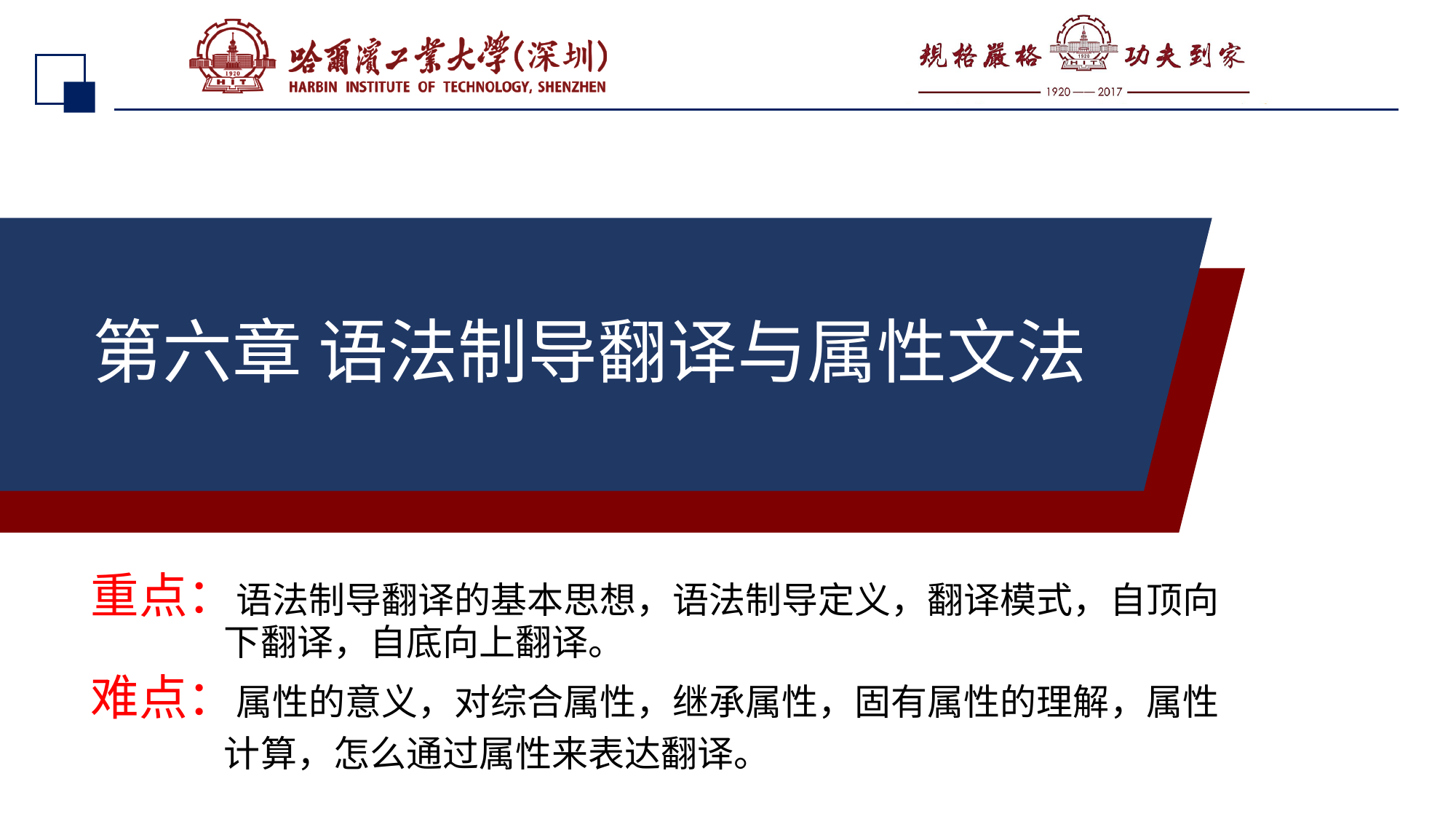

# 第六章 语法制导翻译与属性文法
重点：语法制导翻译的基本思想，语法制导定义，翻译模式，自顶向	   下翻译，自底向上翻译。
难点：属性的意义，对综合属性，继承属性，固有属性的理解，属性	   计算，怎么通过属性来表达翻译。